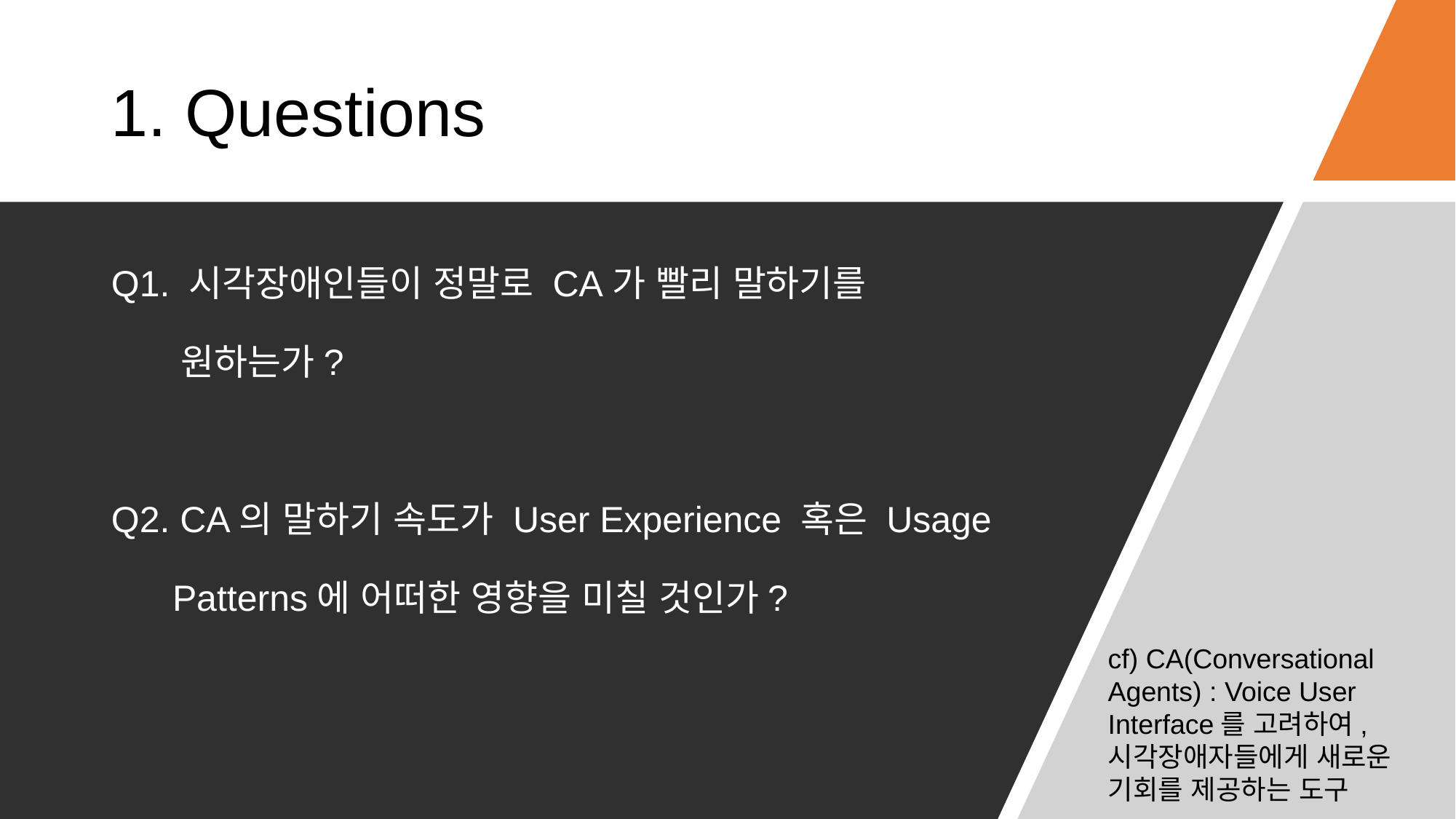

# 1. Questions

Q1. 시각장애인들이 정말로 CA가 빨리 말하기를

      원하는가?

Q2. CA의 말하기 속도가 User Experience 혹은 Usage

      Patterns에 어떠한 영향을 미칠 것인가?

cf) CA(Conversational Agents) : Voice User Interface를 고려하여, 시각장애자들에게 새로운 기회를 제공하는 도구